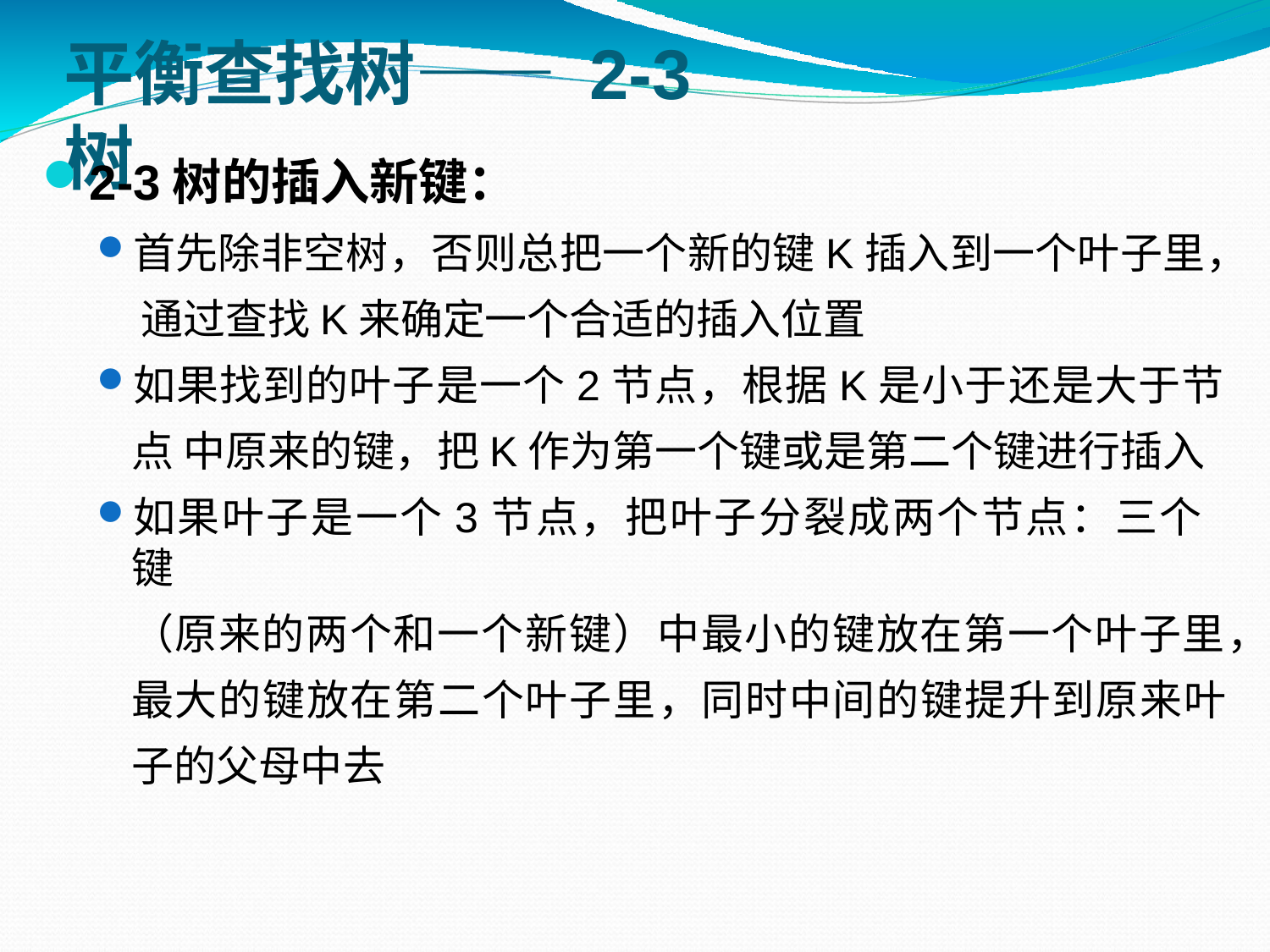

# 平衡查找树—— 2-3树
2-3树的插入新键：
首先除非空树，否则总把一个新的键K插入到一个叶子里， 通过查找K来确定一个合适的插入位置
如果找到的叶子是一个2节点，根据K是小于还是大于节点 中原来的键，把K作为第一个键或是第二个键进行插入
如果叶子是一个3节点，把叶子分裂成两个节点：三个键
（原来的两个和一个新键）中最小的键放在第一个叶子里， 最大的键放在第二个叶子里，同时中间的键提升到原来叶 子的父母中去